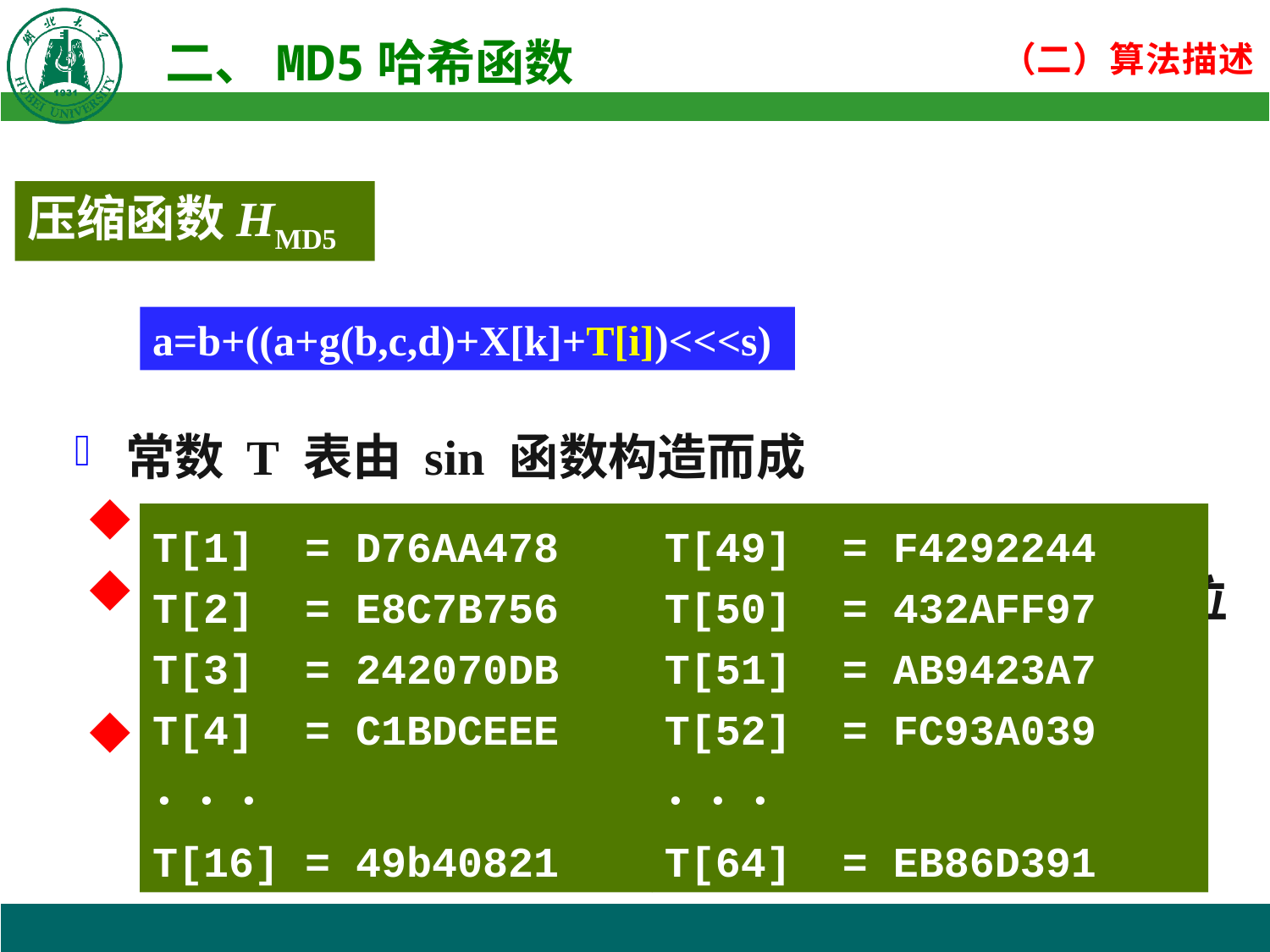

常数 T 表由 sin 函数构造而成
T[i]=232×abs(sin(i))的整数部分，其中i是弧度
T表有64个元素，每个元素可以表示成一个32位字
每轮使用表 T[1,…,64]中的四分之一

压缩函数HMD5
a=b+((a+g(b,c,d)+X[k]+T[i])<<<s)
T[1]  = D76AA478
T[2]  = E8C7B756
T[3]  = 242070DB
T[4]  = C1BDCEEE
．．．
T[16] = 49b40821
T[49]  = F4292244
T[50]  = 432AFF97
T[51]  = AB9423A7
T[52]  = FC93A039
．．．
T[64]  = EB86D391